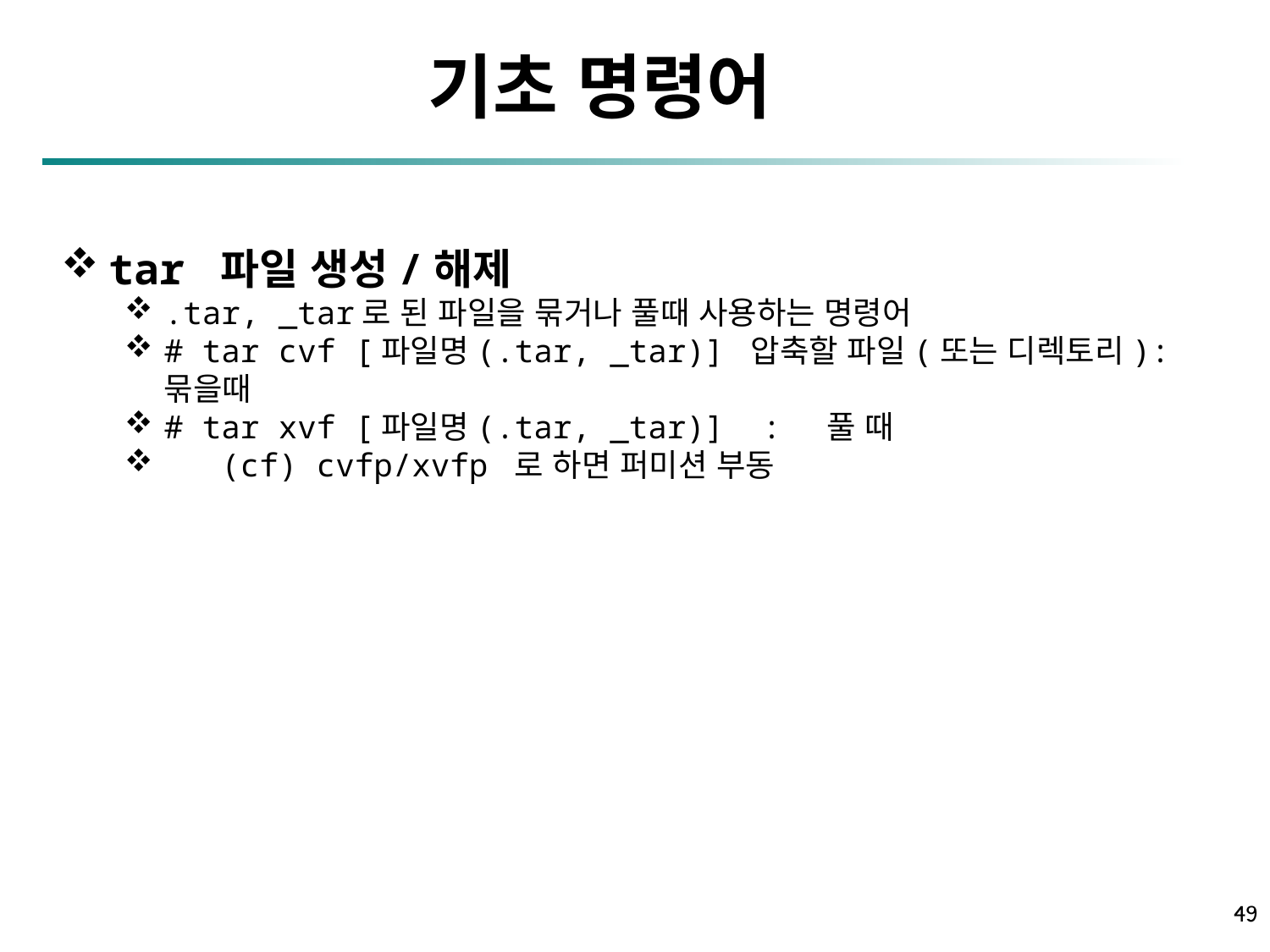

파일 편집 : VI 에디터
기초 명령어
tar 파일 생성/해제
.tar, _tar로 된 파일을 묶거나 풀때 사용하는 명령어
# tar cvf [파일명(.tar, _tar)] 압축할 파일(또는 디렉토리): 묶을때
# tar xvf [파일명(.tar, _tar)]  :  풀 때
   (cf) cvfp/xvfp 로 하면 퍼미션 부동
49